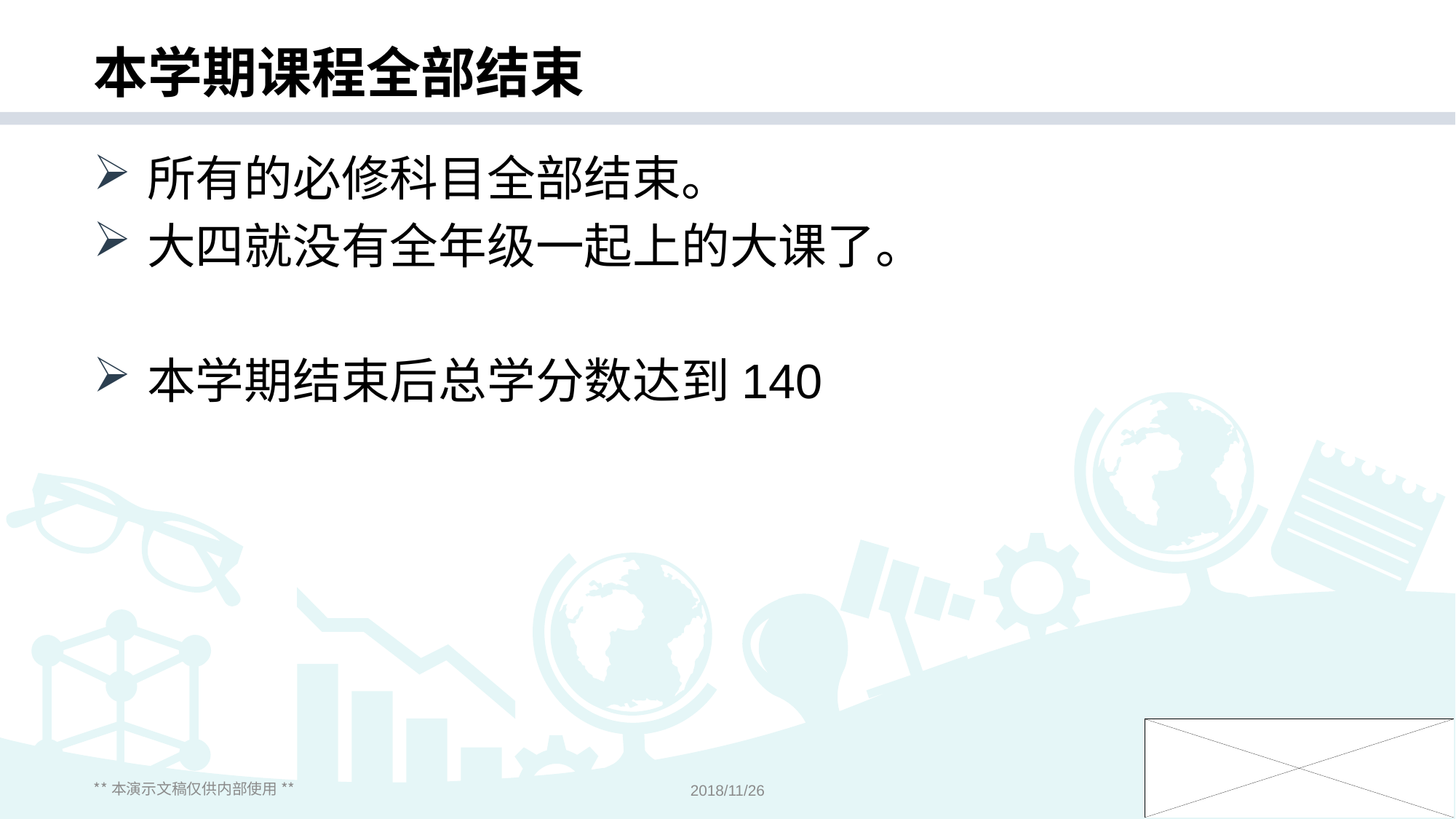

# 本学期课程全部结束
所有的必修科目全部结束。
大四就没有全年级一起上的大课了。

本学期结束后总学分数达到140
** 本演示文稿仅供内部使用 **
2018/11/26
3